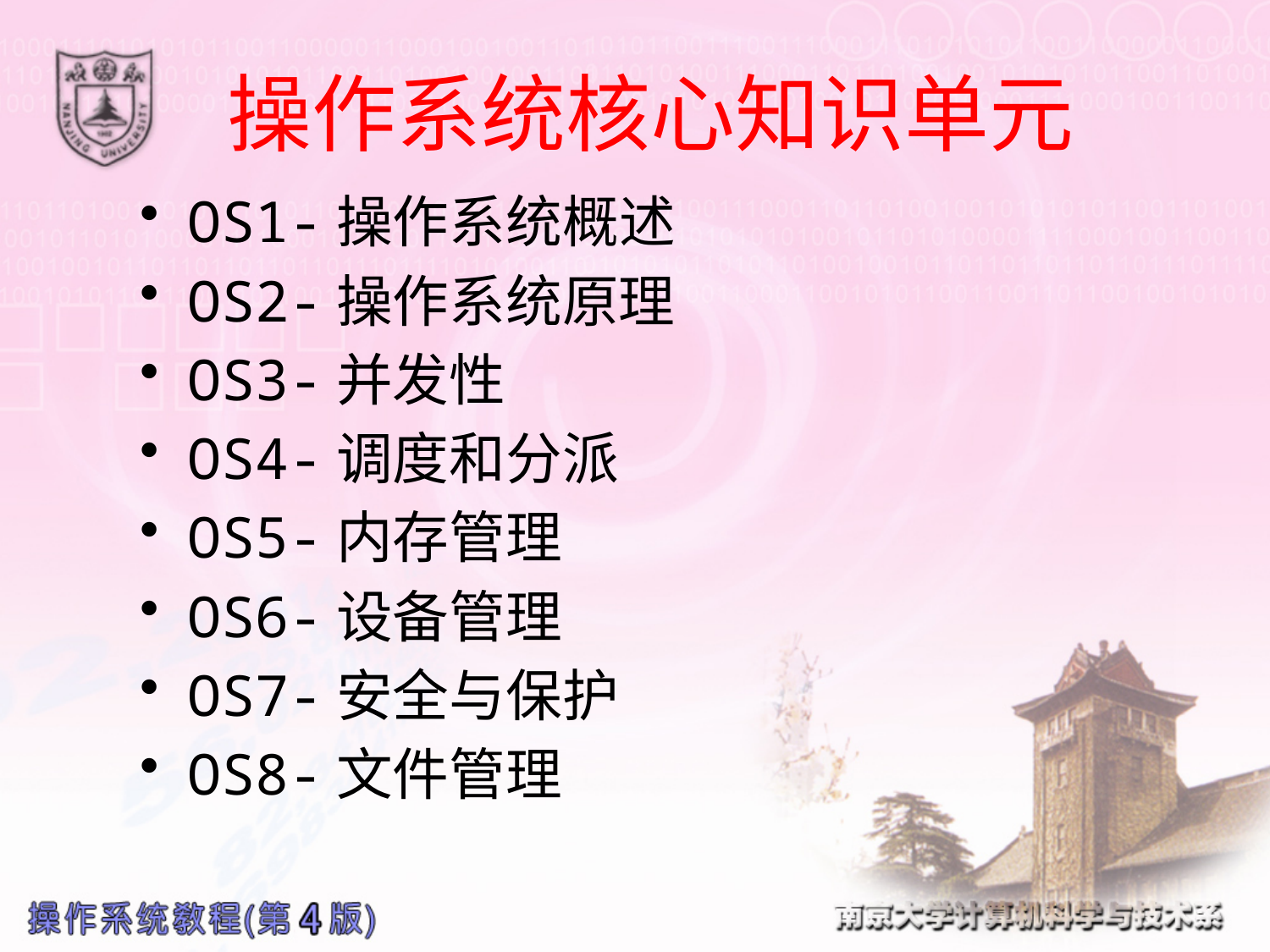

# 操作系统核心知识单元
OS1-操作系统概述
OS2-操作系统原理
OS3-并发性
OS4-调度和分派
OS5-内存管理
OS6-设备管理
OS7-安全与保护
OS8-文件管理